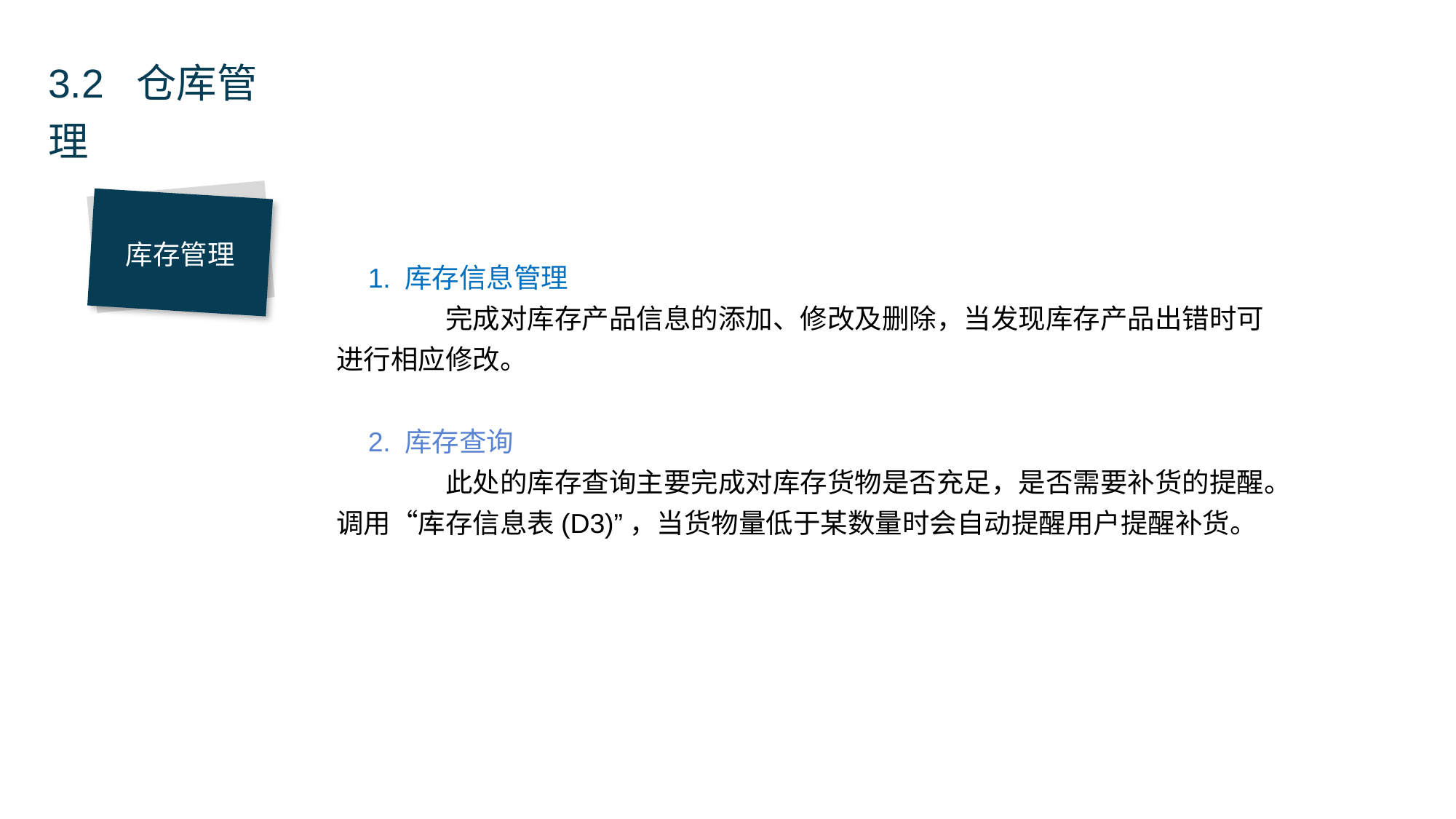

3.2  仓库管理
库存管理

1. 库存信息管理
	完成对库存产品信息的添加、修改及删除，当发现库存产品出错时可进行相应修改。

2. 库存查询
	此处的库存查询主要完成对库存货物是否充足，是否需要补货的提醒。调用“库存信息表(D3)”，当货物量低于某数量时会自动提醒用户提醒补货。